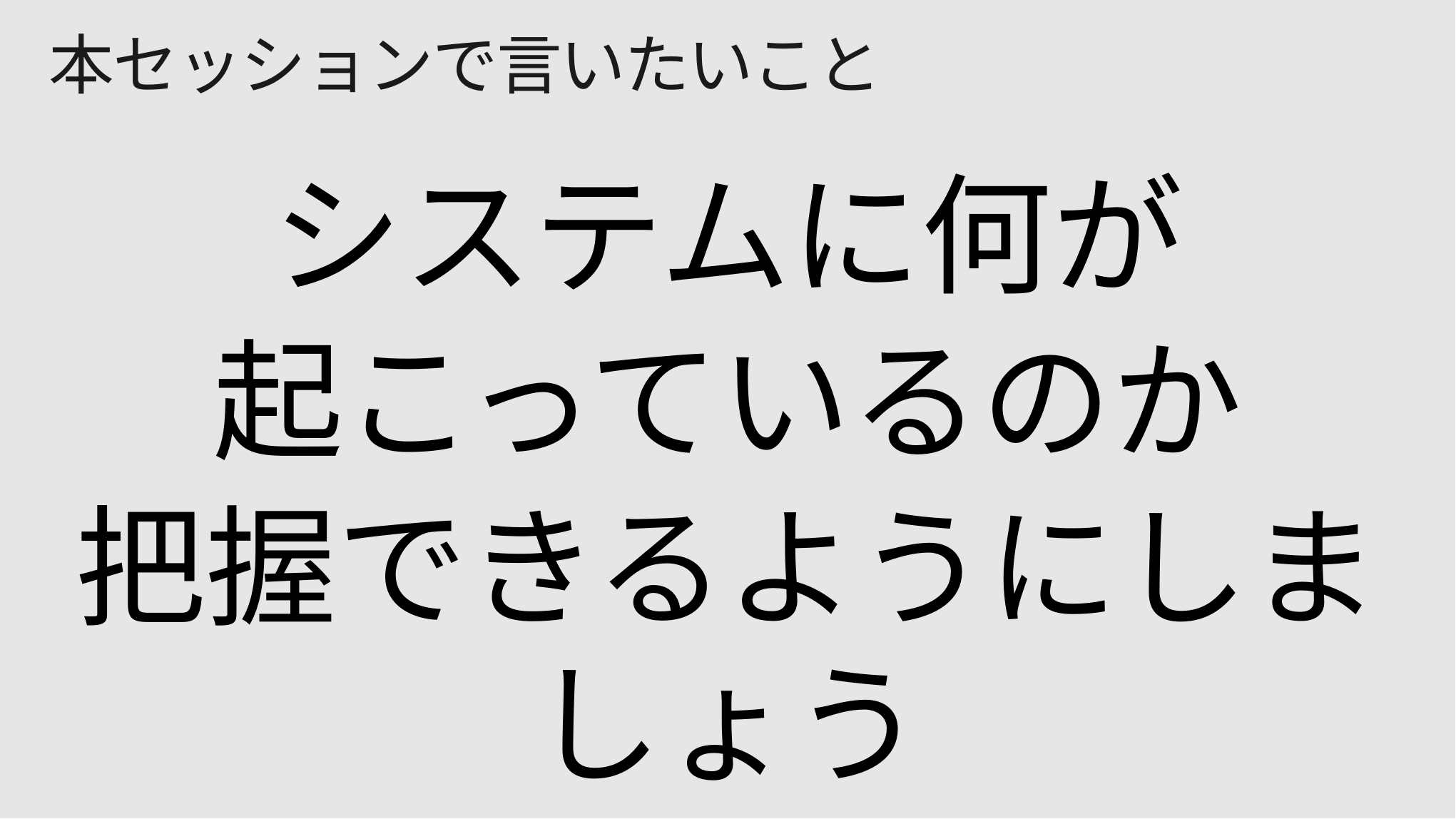

# 本セッションで言いたいこと
システムに何が
起こっているのか
把握できるようにしましょう